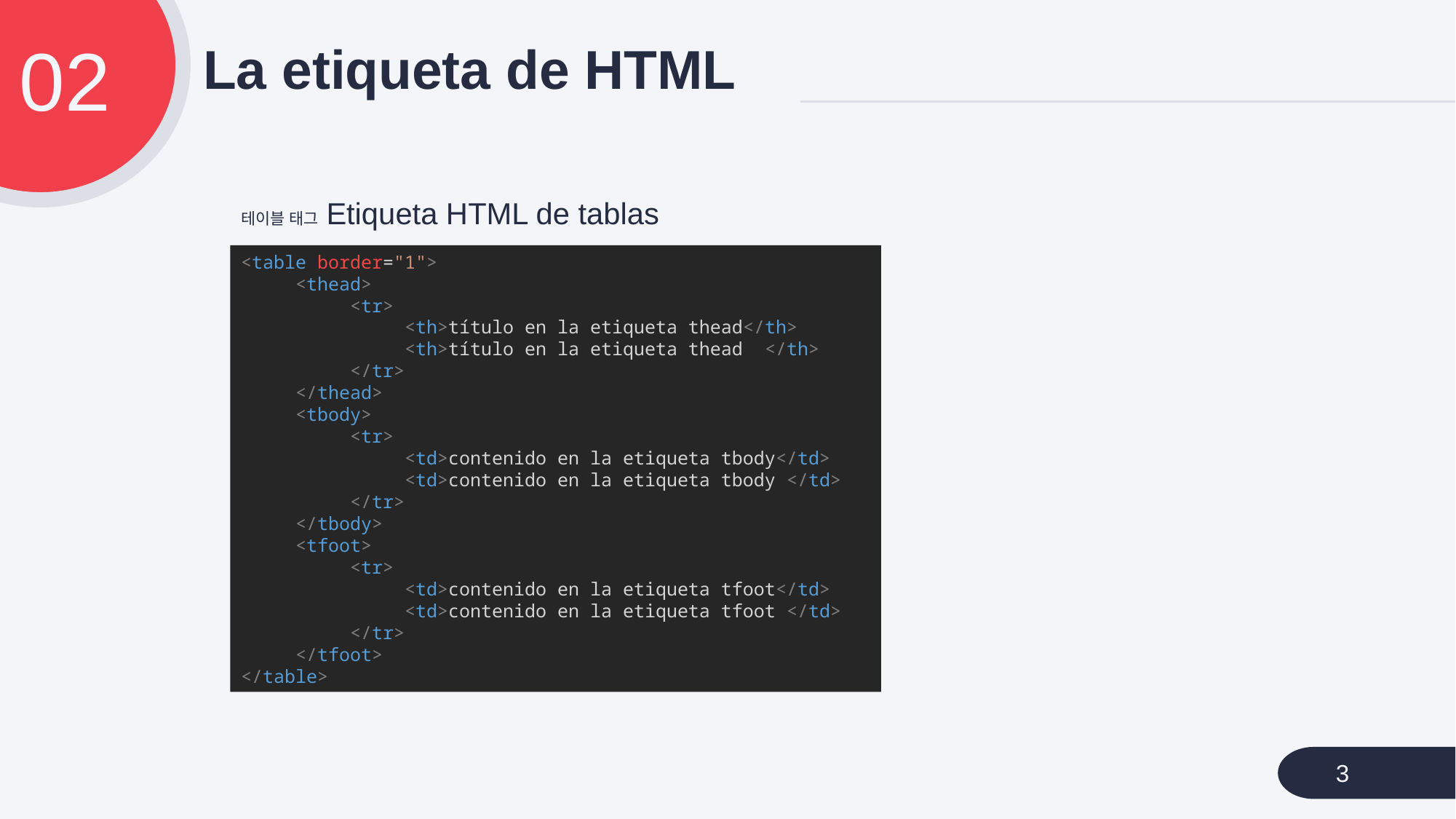

02
# La etiqueta de HTML
테이블 태그 Etiqueta HTML de tablas
<table border="1">
<thead>
<tr>
<th>título en la etiqueta thead</th>
<th>título en la etiqueta thead  </th>
</tr>
</thead>
<tbody>
<tr>
<td>contenido en la etiqueta tbody</td>
<td>contenido en la etiqueta tbody </td>
</tr>
</tbody>
<tfoot>
<tr>
<td>contenido en la etiqueta tfoot</td>
<td>contenido en la etiqueta tfoot </td>
</tr>
</tfoot>
</table>
3